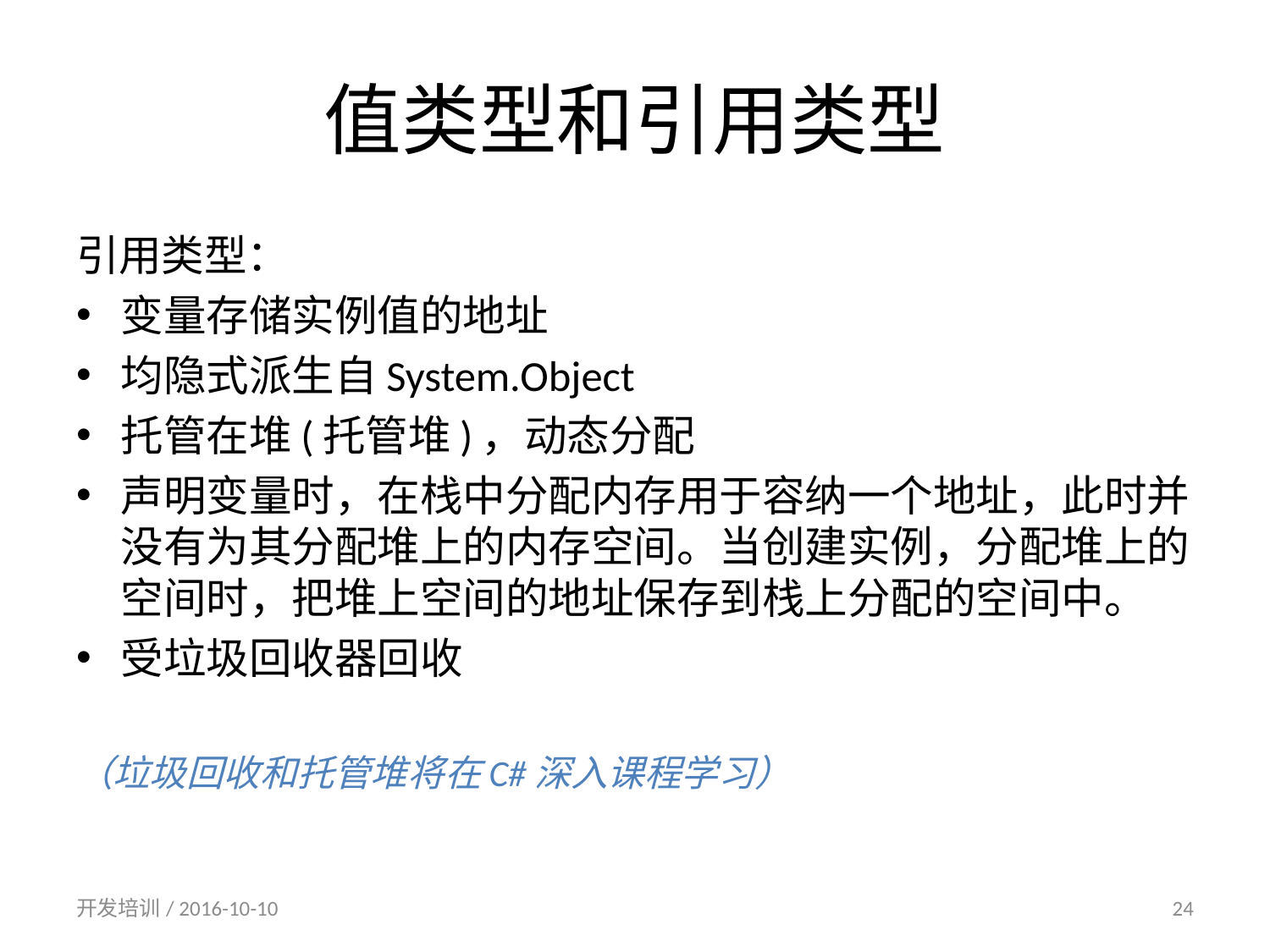

# 值类型和引用类型
引用类型：
变量存储实例值的地址
均隐式派生自System.Object
托管在堆(托管堆)，动态分配
声明变量时，在栈中分配内存用于容纳一个地址，此时并没有为其分配堆上的内存空间。当创建实例，分配堆上的空间时，把堆上空间的地址保存到栈上分配的空间中。
受垃圾回收器回收

（垃圾回收和托管堆将在C#深入课程学习）
开发培训/ 2016-10-10
24